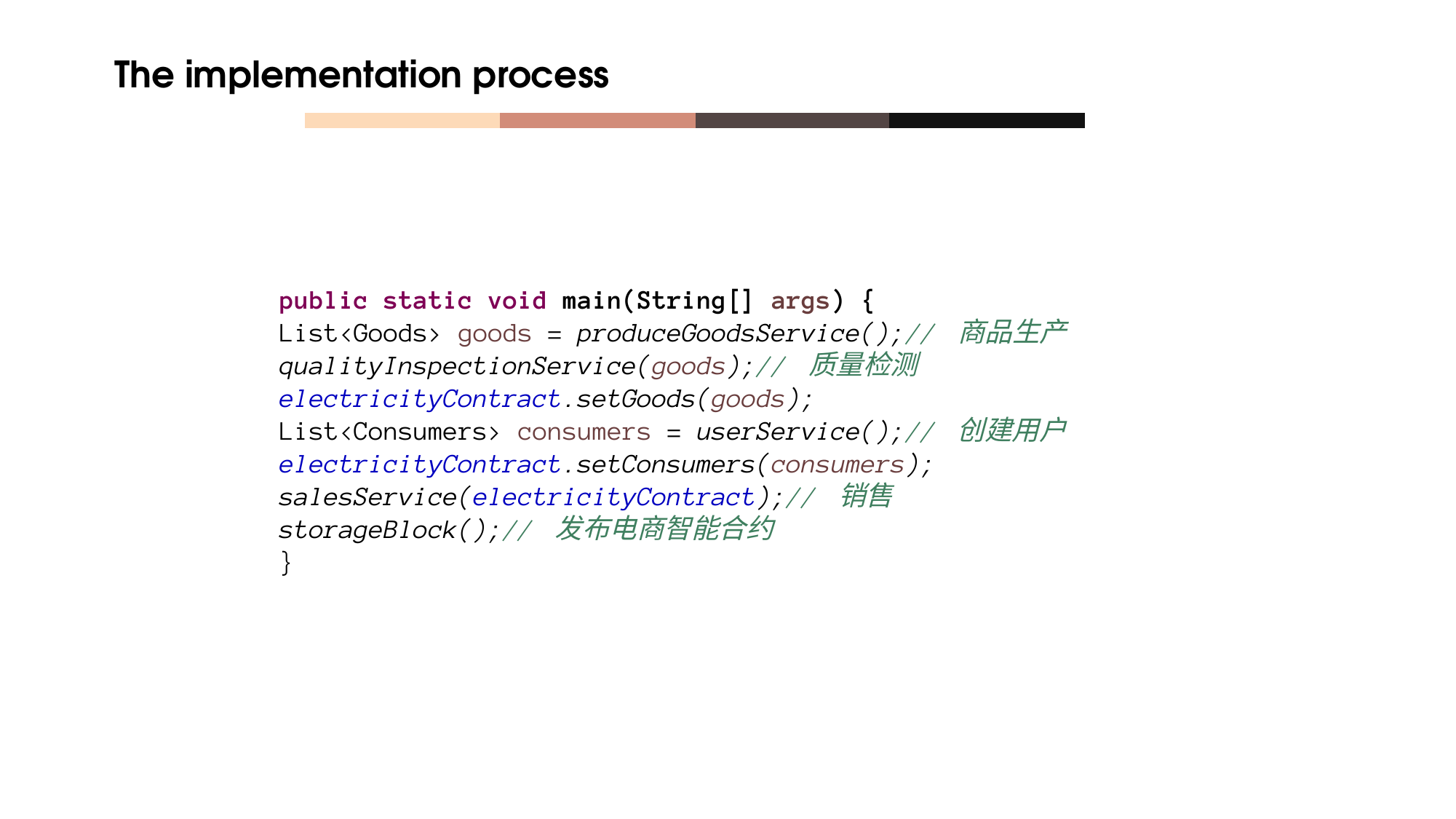

The implementation process
public static void main(String[] args) {
List<Goods> goods = produceGoodsService();// 商品生产
qualityInspectionService(goods);// 质量检测
electricityContract.setGoods(goods);
List<Consumers> consumers = userService();// 创建用户
electricityContract.setConsumers(consumers);
salesService(electricityContract);// 销售
storageBlock();// 发布电商智能合约
}